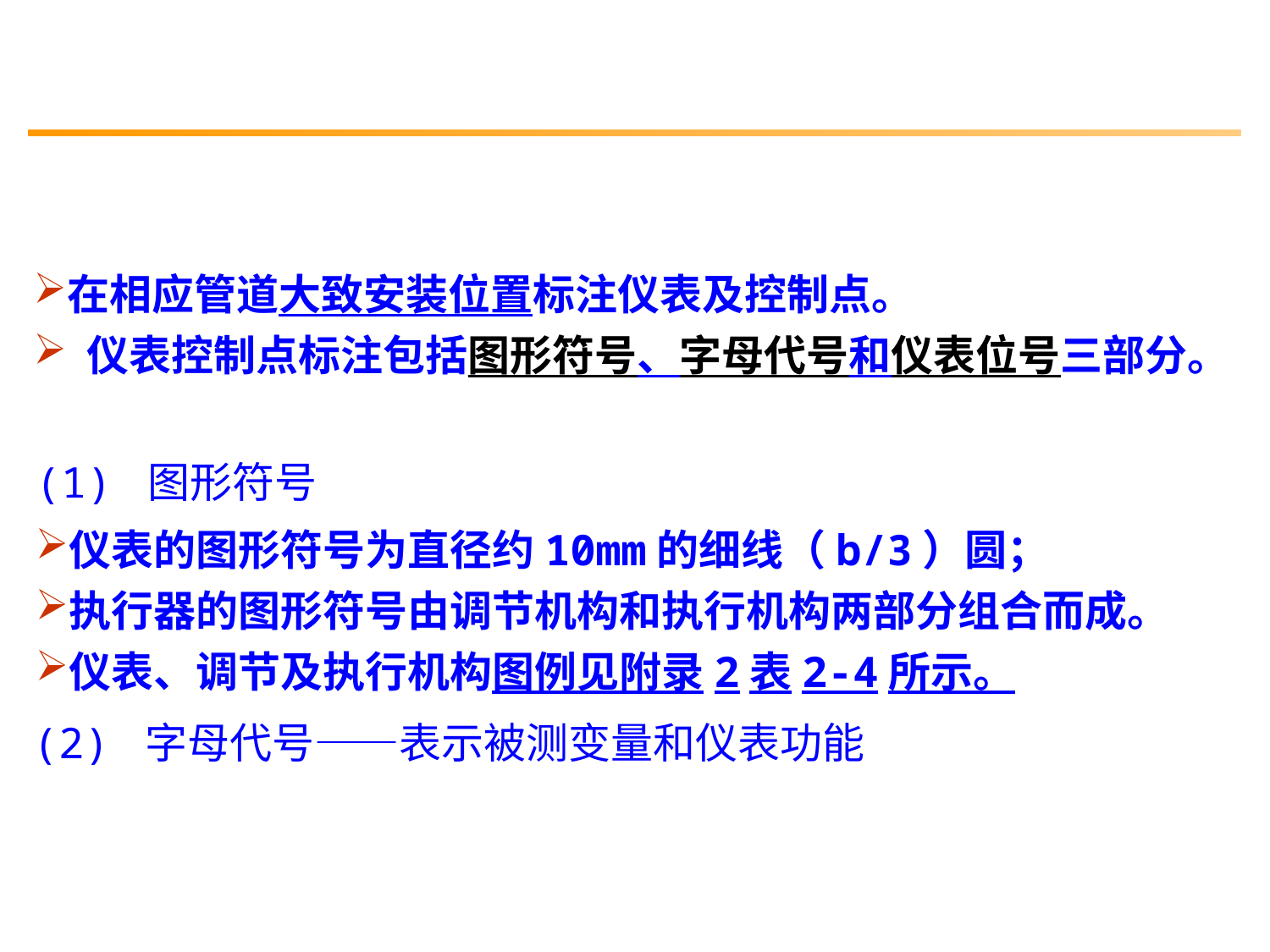

在相应管道大致安装位置标注仪表及控制点。
 仪表控制点标注包括图形符号、字母代号和仪表位号三部分。
(1) 图形符号
仪表的图形符号为直径约10mm的细线（b/3）圆；
执行器的图形符号由调节机构和执行机构两部分组合而成。
仪表、调节及执行机构图例见附录2表2-4所示。
(2) 字母代号——表示被测变量和仪表功能